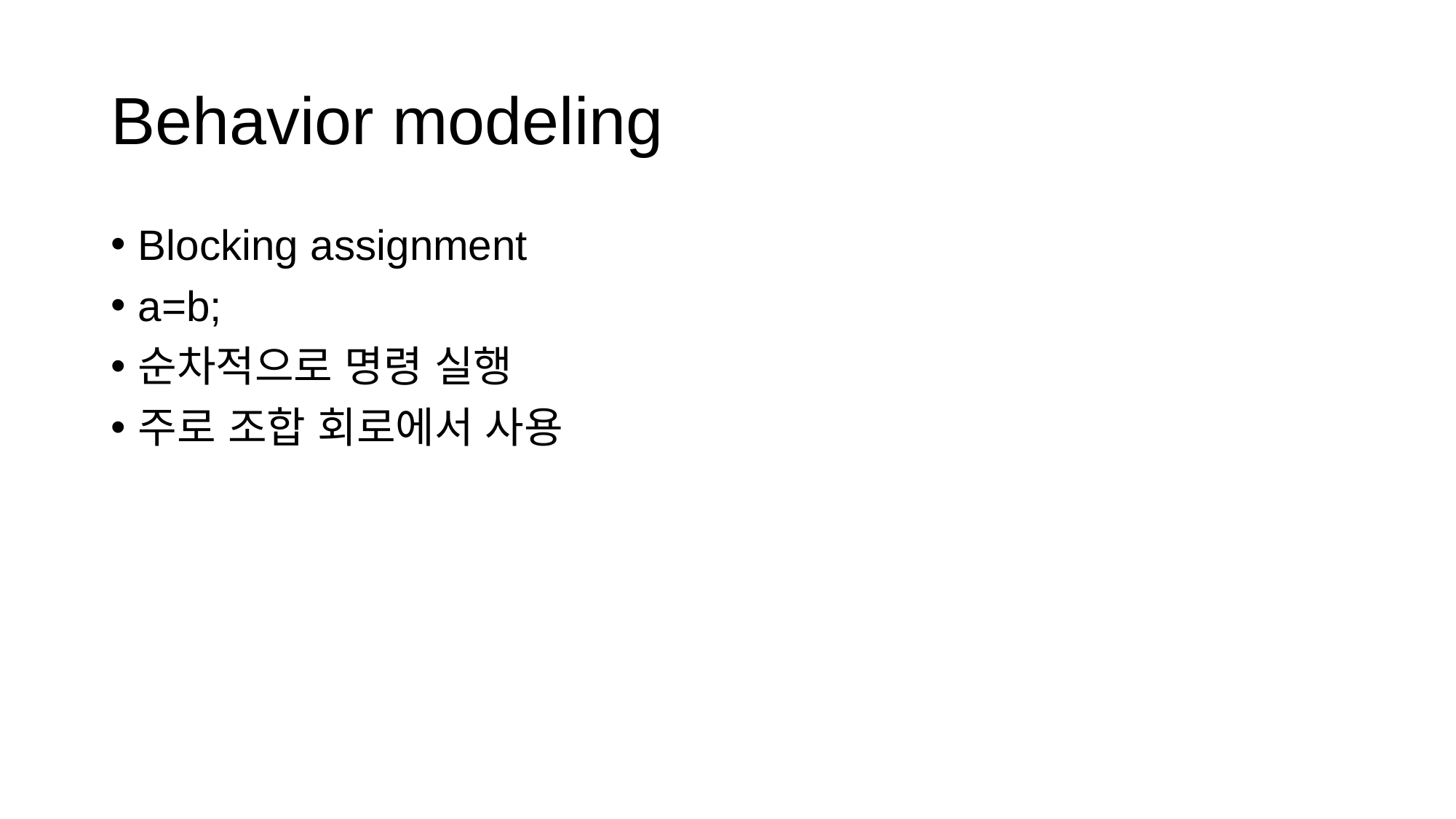

# Behavior modeling
Blocking assignment
a=b;
순차적으로 명령 실행
주로 조합 회로에서 사용